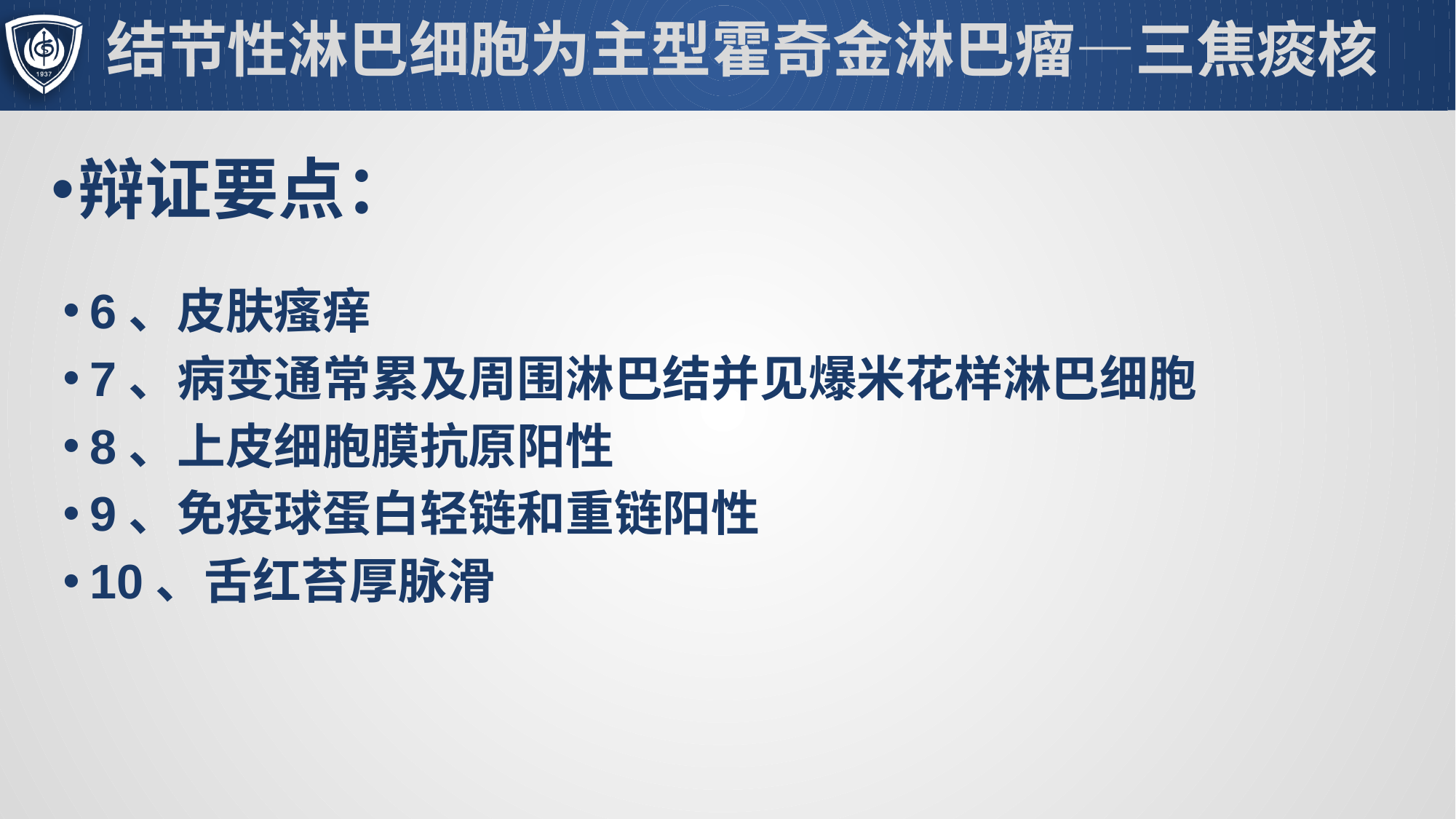

# 结节性淋巴细胞为主型霍奇金淋巴瘤—三焦痰核
辩证要点：

6、皮肤瘙痒
7、病变通常累及周围淋巴结并见爆米花样淋巴细胞
8、上皮细胞膜抗原阳性
9、免疫球蛋白轻链和重链阳性
10、舌红苔厚脉滑